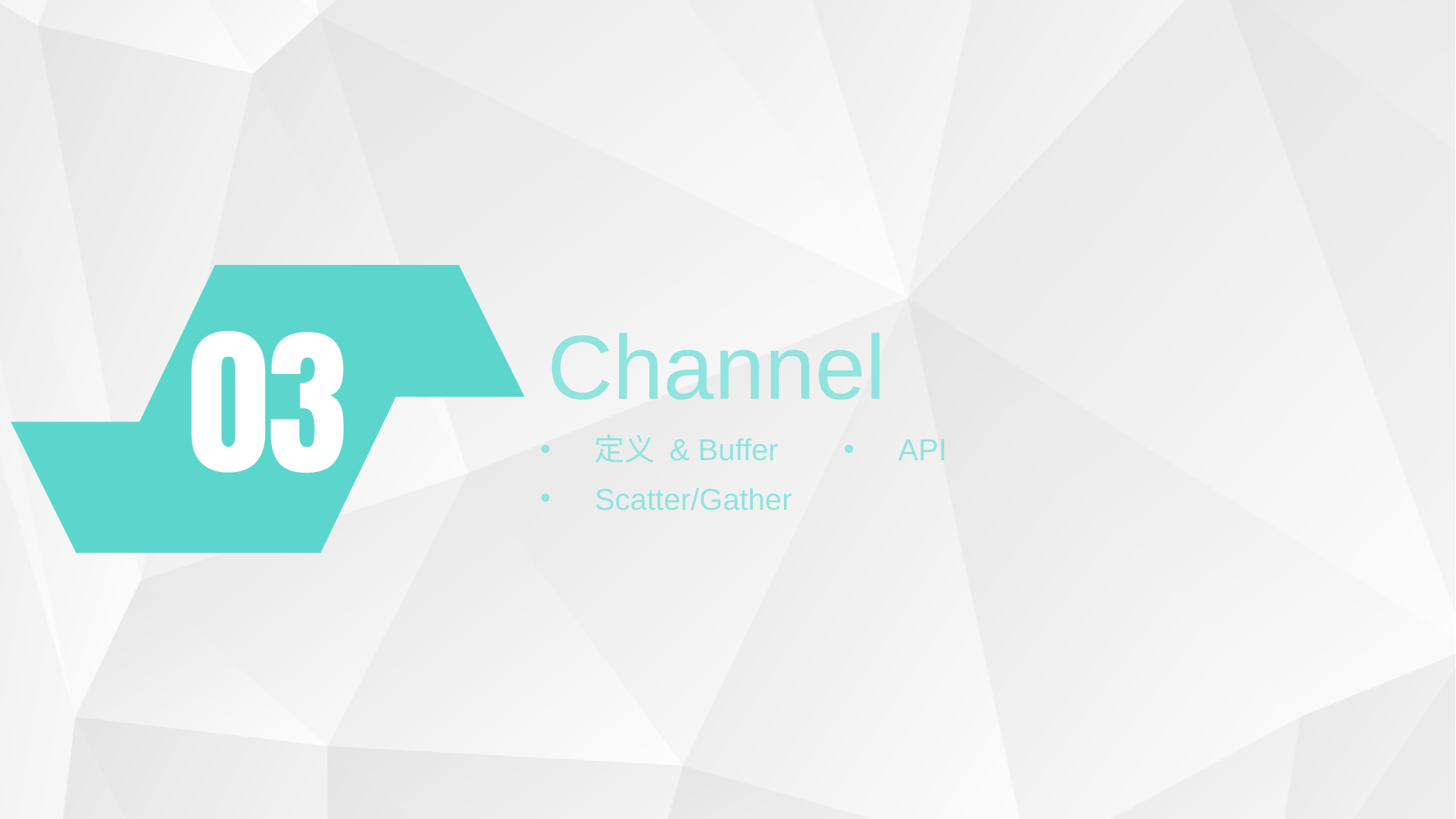

03

Channel
定义 & Buffer
API
Scatter/Gather